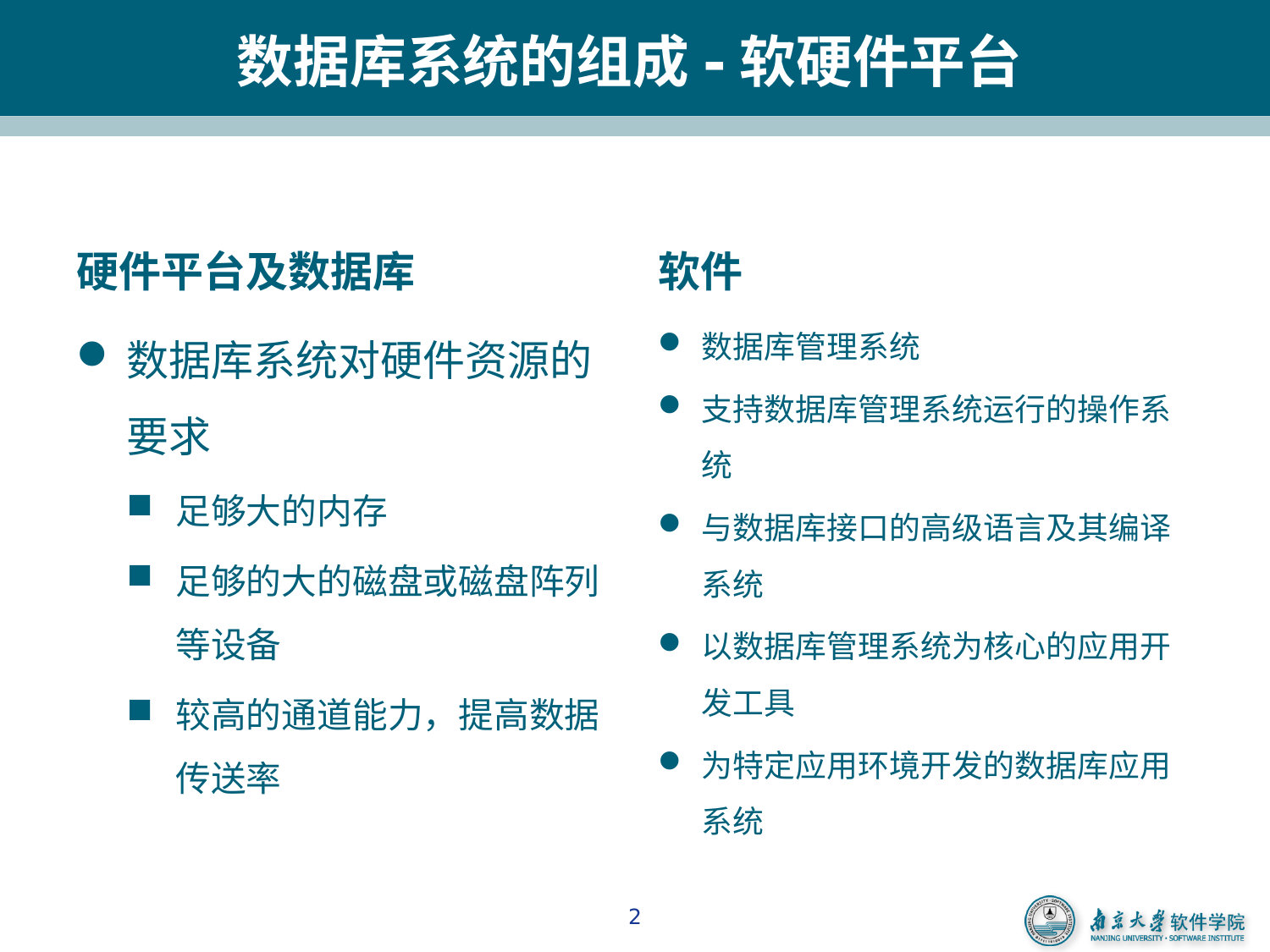

# 数据库系统的组成-软硬件平台
硬件平台及数据库
软件
数据库系统对硬件资源的要求
足够大的内存
足够的大的磁盘或磁盘阵列等设备
较高的通道能力，提高数据传送率
数据库管理系统
支持数据库管理系统运行的操作系统
与数据库接口的高级语言及其编译系统
以数据库管理系统为核心的应用开发工具
为特定应用环境开发的数据库应用系统
2